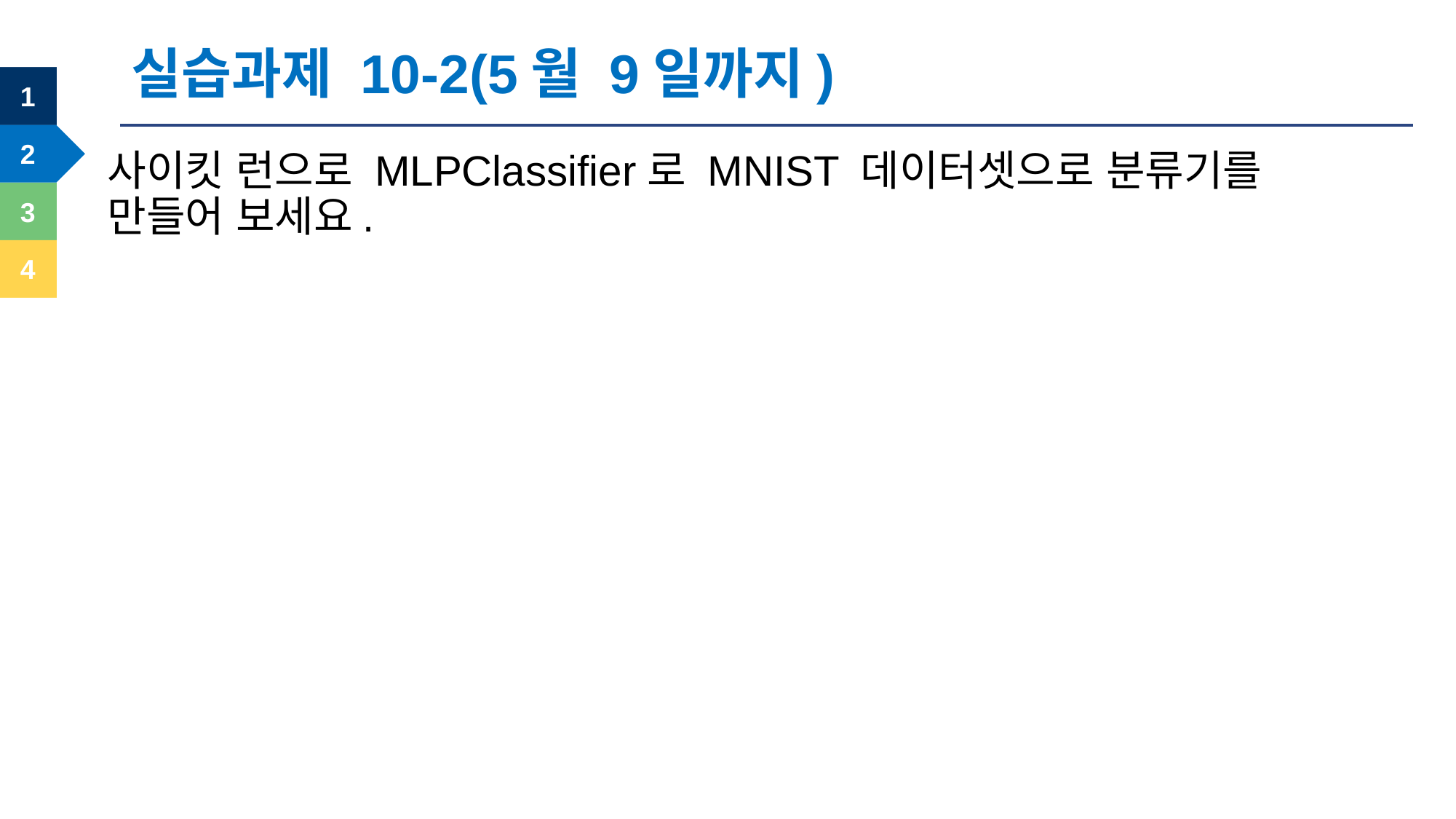

실습과제 10-2(5월 9일까지)
사이킷 런으로 MLPClassifier로 MNIST 데이터셋으로 분류기를 만들어 보세요.